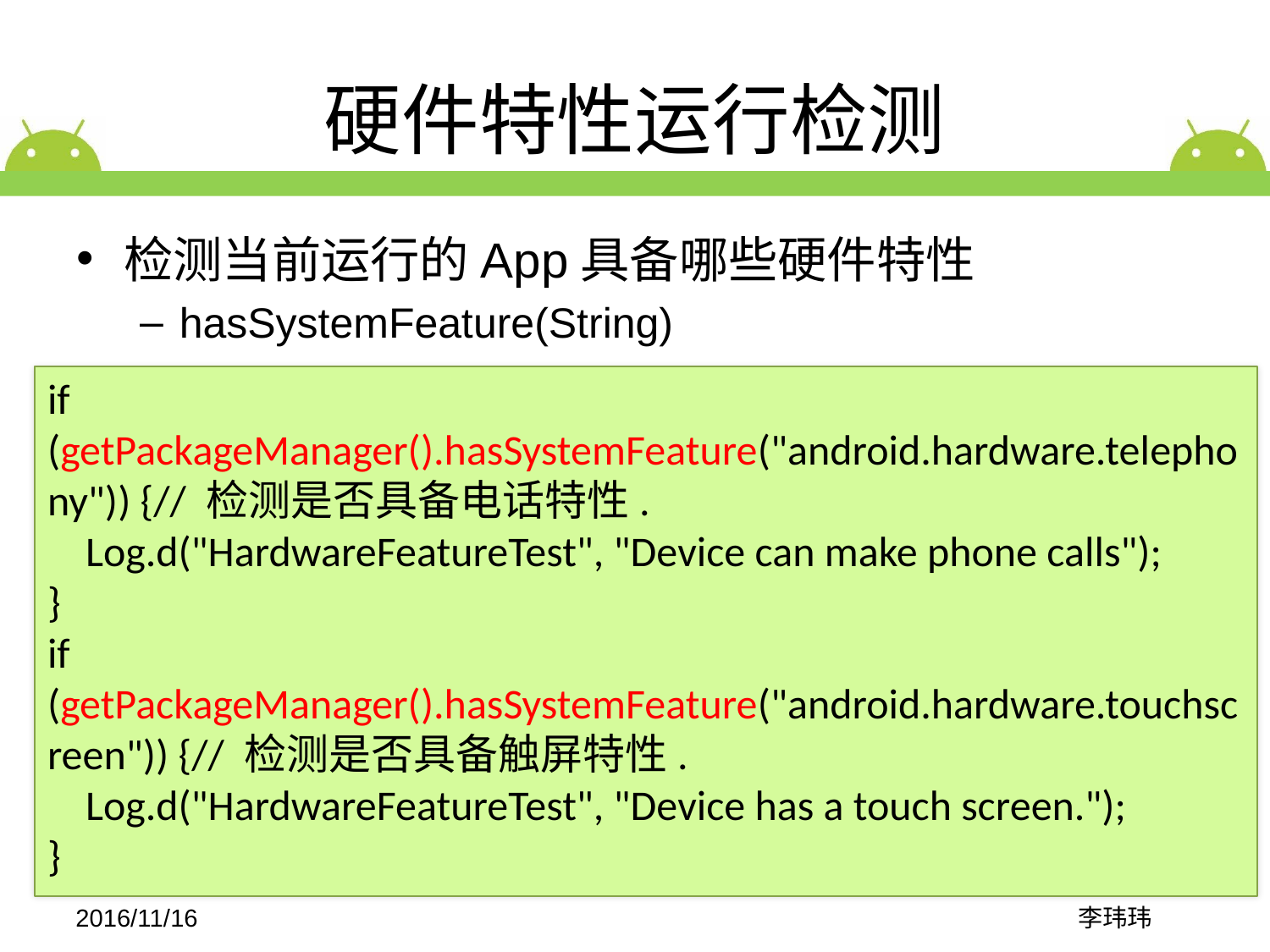

# 硬件特性运行检测
检测当前运行的App具备哪些硬件特性
hasSystemFeature(String)
if (getPackageManager().hasSystemFeature("android.hardware.telephony")) {// 检测是否具备电话特性.
    Log.d("HardwareFeatureTest", "Device can make phone calls");
}
if (getPackageManager().hasSystemFeature("android.hardware.touchscreen")) {// 检测是否具备触屏特性.
    Log.d("HardwareFeatureTest", "Device has a touch screen.");
}